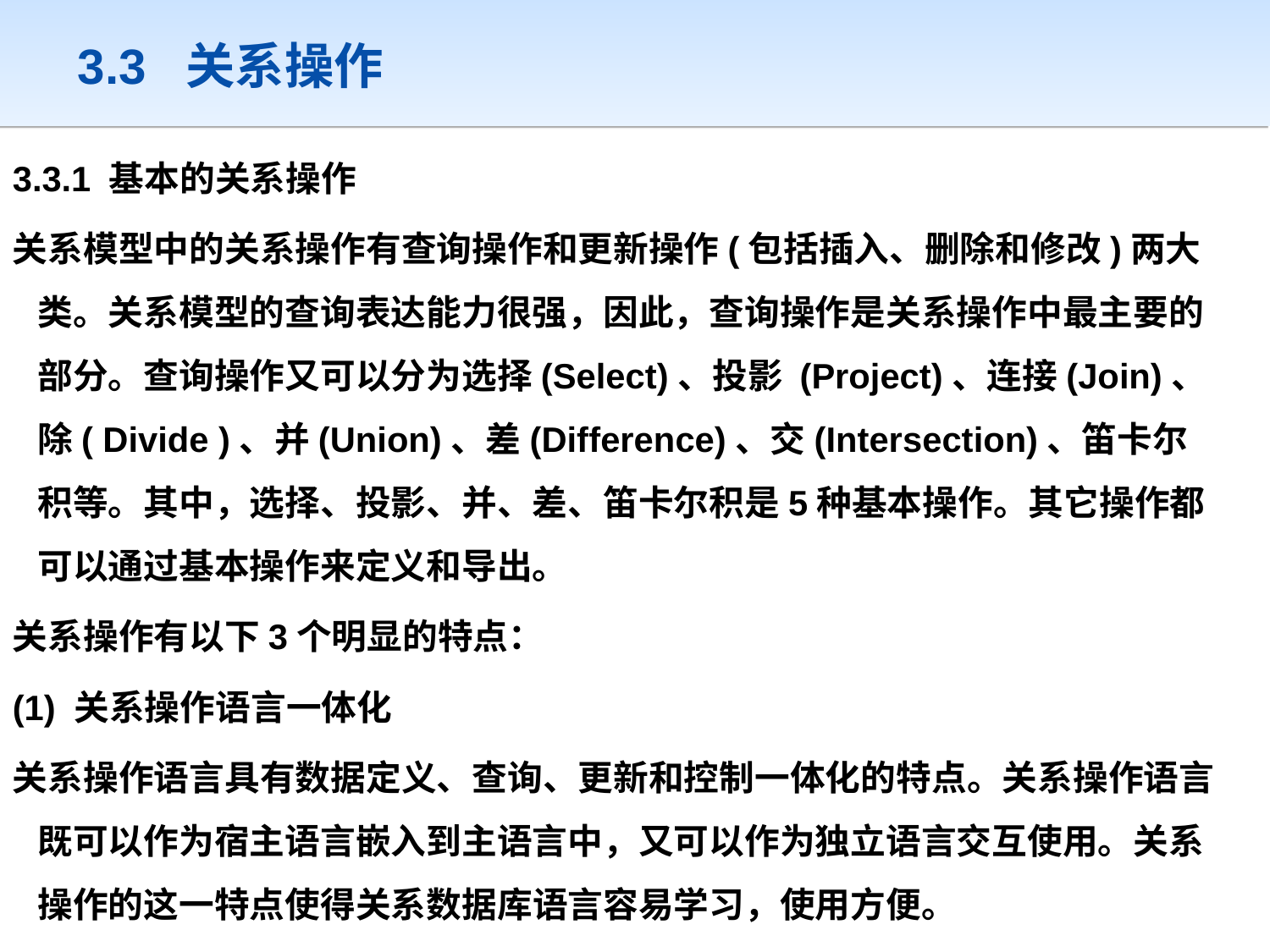

# 3.3  关系操作
3.3.1 基本的关系操作
关系模型中的关系操作有查询操作和更新操作(包括插入、删除和修改)两大类。关系模型的查询表达能力很强，因此，查询操作是关系操作中最主要的部分。查询操作又可以分为选择(Select)、投影 (Project)、连接(Join)、除( Divide )、并(Union)、差(Difference)、交(Intersection)、笛卡尔积等。其中，选择、投影、并、差、笛卡尔积是5种基本操作。其它操作都可以通过基本操作来定义和导出。
关系操作有以下3个明显的特点：
(1) 关系操作语言一体化
关系操作语言具有数据定义、查询、更新和控制一体化的特点。关系操作语言既可以作为宿主语言嵌入到主语言中，又可以作为独立语言交互使用。关系操作的这一特点使得关系数据库语言容易学习，使用方便。